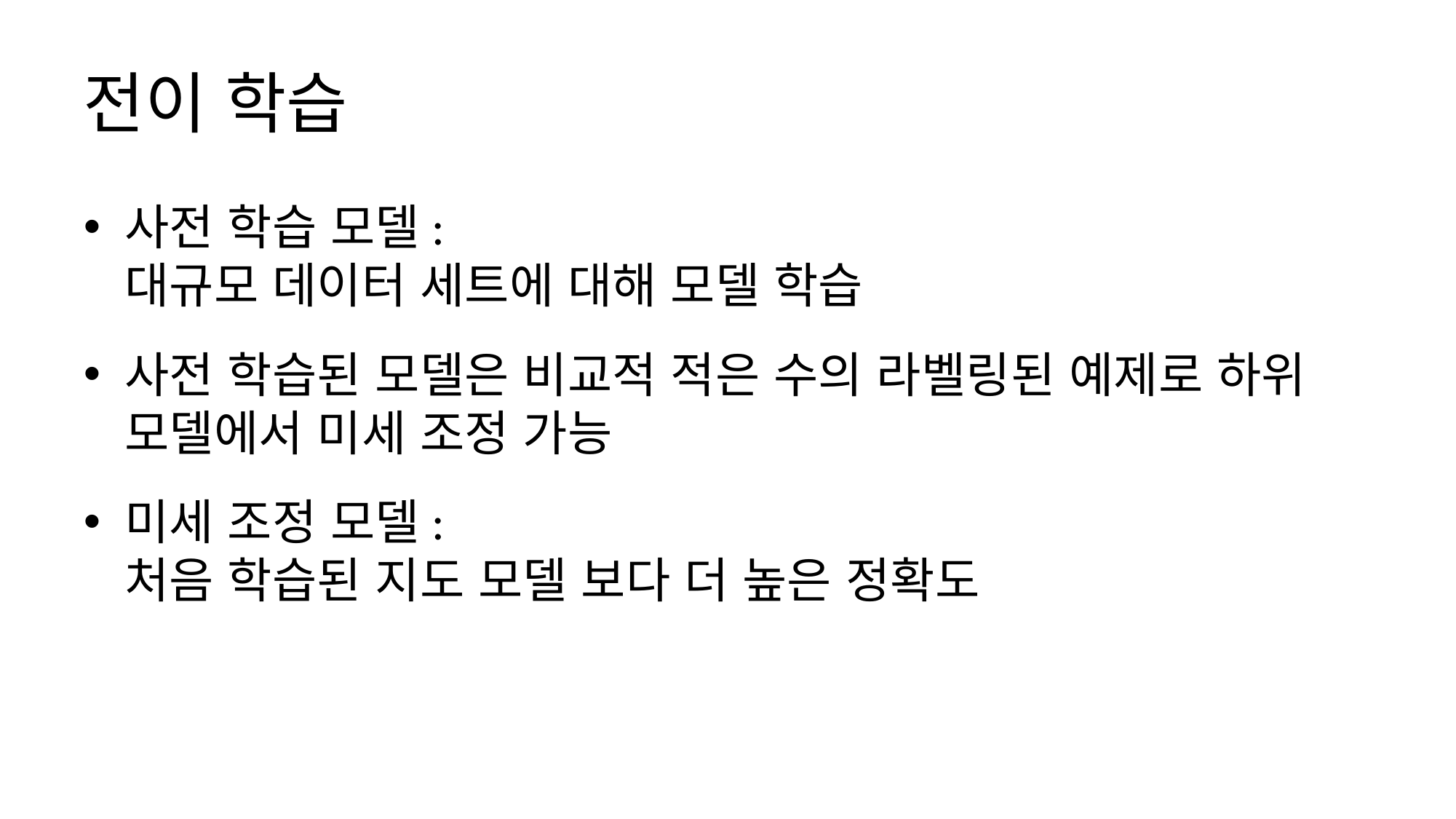

# 전이 학습
사전 학습 모델:
대규모 데이터 세트에 대해 모델 학습

사전 학습된 모델은 비교적 적은 수의 라벨링된 예제로 하위 모델에서 미세 조정 가능

미세 조정 모델:
처음 학습된 지도 모델 보다 더 높은 정확도